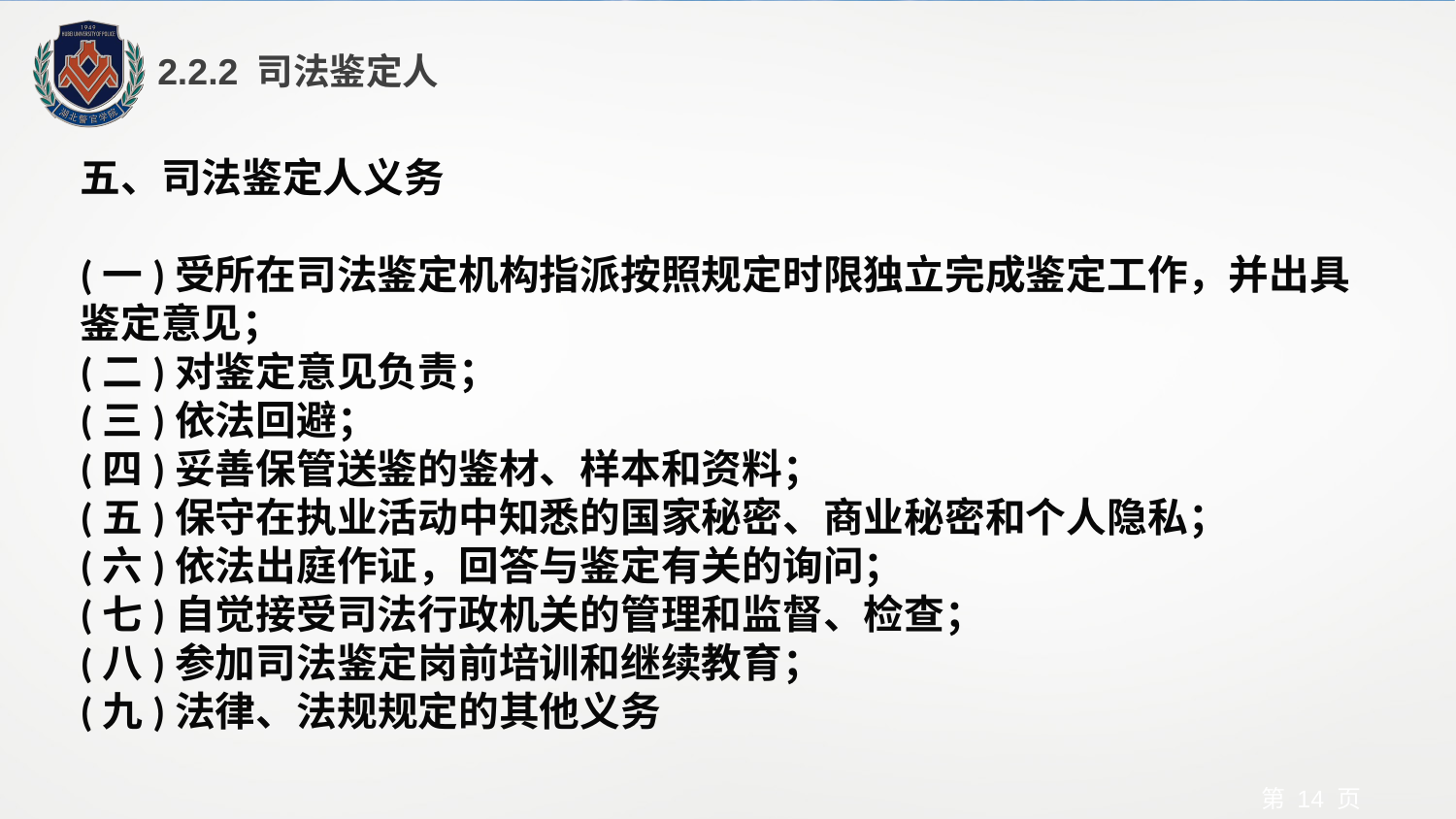

2.2.2 司法鉴定人
五、司法鉴定人义务

(一)受所在司法鉴定机构指派按照规定时限独立完成鉴定工作，并出具鉴定意见；
(二)对鉴定意见负责；
(三)依法回避；
(四)妥善保管送鉴的鉴材、样本和资料；
(五)保守在执业活动中知悉的国家秘密、商业秘密和个人隐私；
(六)依法出庭作证，回答与鉴定有关的询问；
(七)自觉接受司法行政机关的管理和监督、检查；
(八)参加司法鉴定岗前培训和继续教育；
(九)法律、法规规定的其他义务